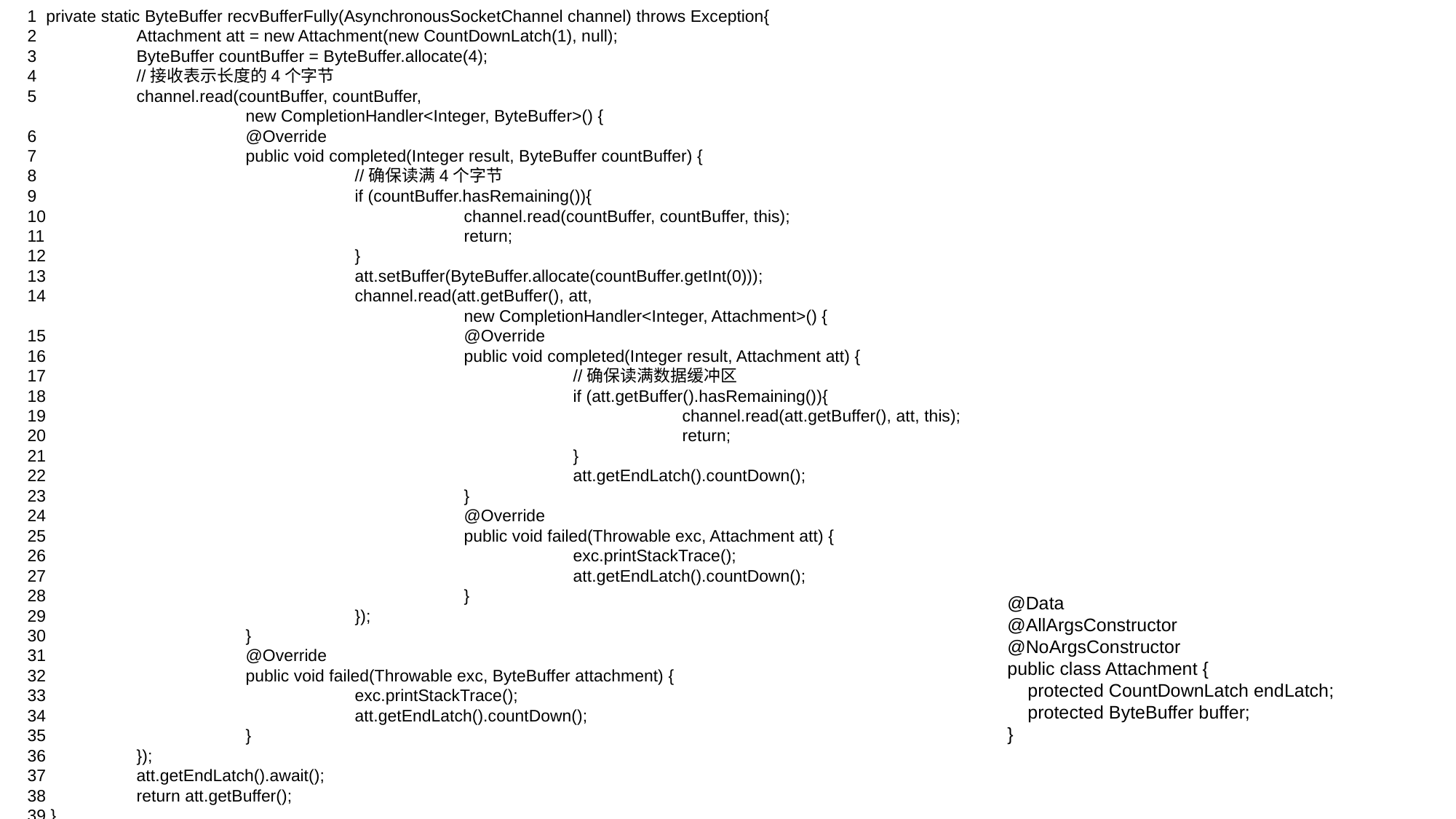

1  private static ByteBuffer recvBufferFully(AsynchronousSocketChannel channel) throws Exception{
2  	Attachment att = new Attachment(new CountDownLatch(1), null);
3  	ByteBuffer countBuffer = ByteBuffer.allocate(4);
4  	//接收表示长度的4个字节
5  	channel.read(countBuffer, countBuffer,
		new CompletionHandler<Integer, ByteBuffer>() {
6  		@Override
7  		public void completed(Integer result, ByteBuffer countBuffer) {
8  			//确保读满4个字节
9  			if (countBuffer.hasRemaining()){
10 				channel.read(countBuffer, countBuffer, this);
11 				return;
12 			}
13 			att.setBuffer(ByteBuffer.allocate(countBuffer.getInt(0)));
14 			channel.read(att.getBuffer(), att,
				new CompletionHandler<Integer, Attachment>() {
15 				@Override
16 				public void completed(Integer result, Attachment att) {
17 					//确保读满数据缓冲区
18 					if (att.getBuffer().hasRemaining()){
19 						channel.read(att.getBuffer(), att, this);
20 						return;
21 					}
22 					att.getEndLatch().countDown();
23 				}
24 				@Override
25 				public void failed(Throwable exc, Attachment att) {
26 					exc.printStackTrace();
27 					att.getEndLatch().countDown();
28 				}
29 			});
30 		}
31 		@Override
32 		public void failed(Throwable exc, ByteBuffer attachment) {
33 			exc.printStackTrace();
34 			att.getEndLatch().countDown();
35 		}
36 	});
37 	att.getEndLatch().await();
38 	return att.getBuffer();
39 }
@Data
@AllArgsConstructor
@NoArgsConstructor
public class Attachment {
    protected CountDownLatch endLatch;
    protected ByteBuffer buffer;
}